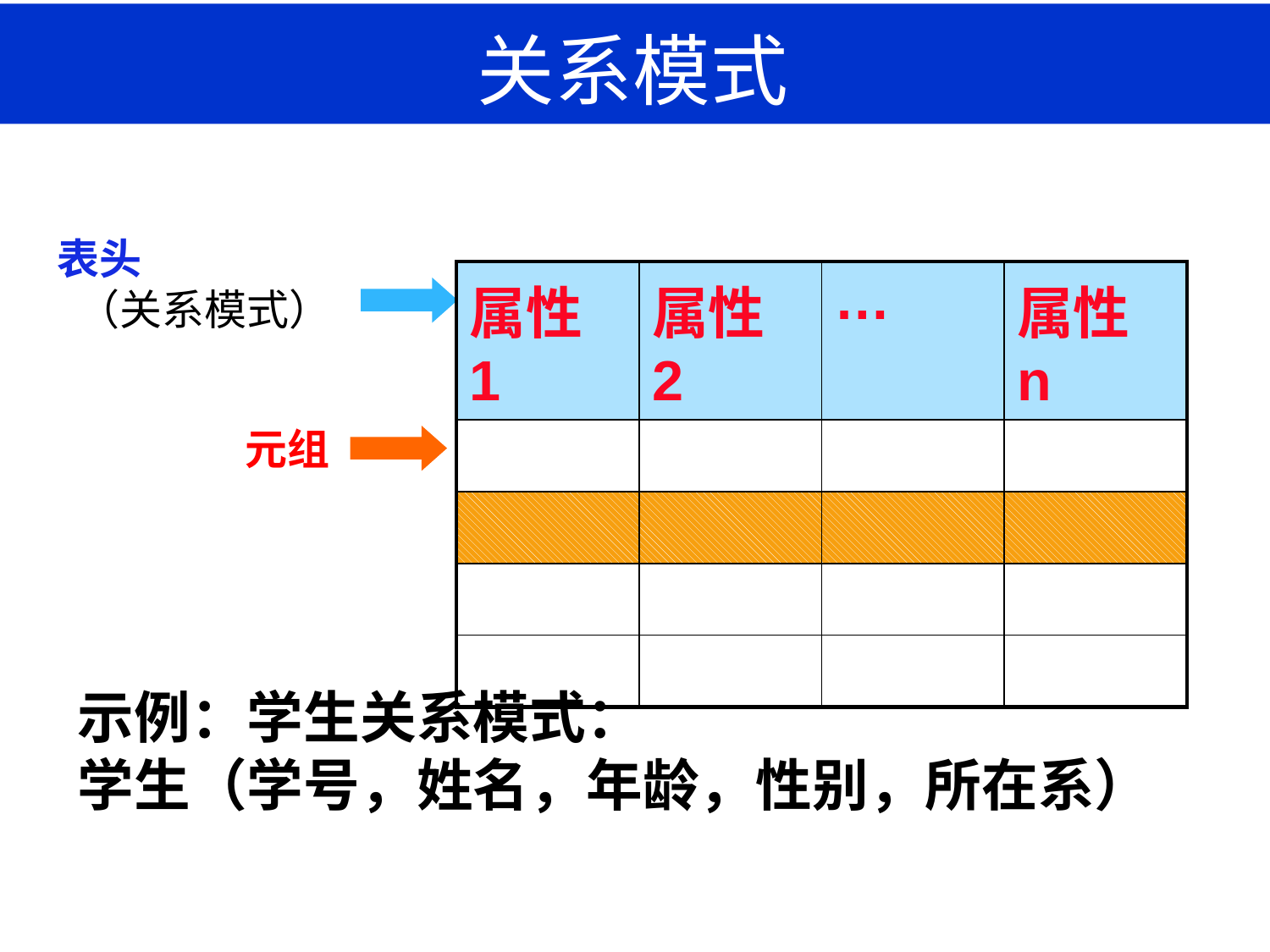

# 关系模式
表头
 （关系模式）
| 属性1 | 属性2 | … | 属性n |
| --- | --- | --- | --- |
|  |  |  |  |
|  |  |  |  |
|  |  |  |  |
|  |  |  |  |

元组

示例：学生关系模式：
学生（学号，姓名，年龄，性别，所在系）